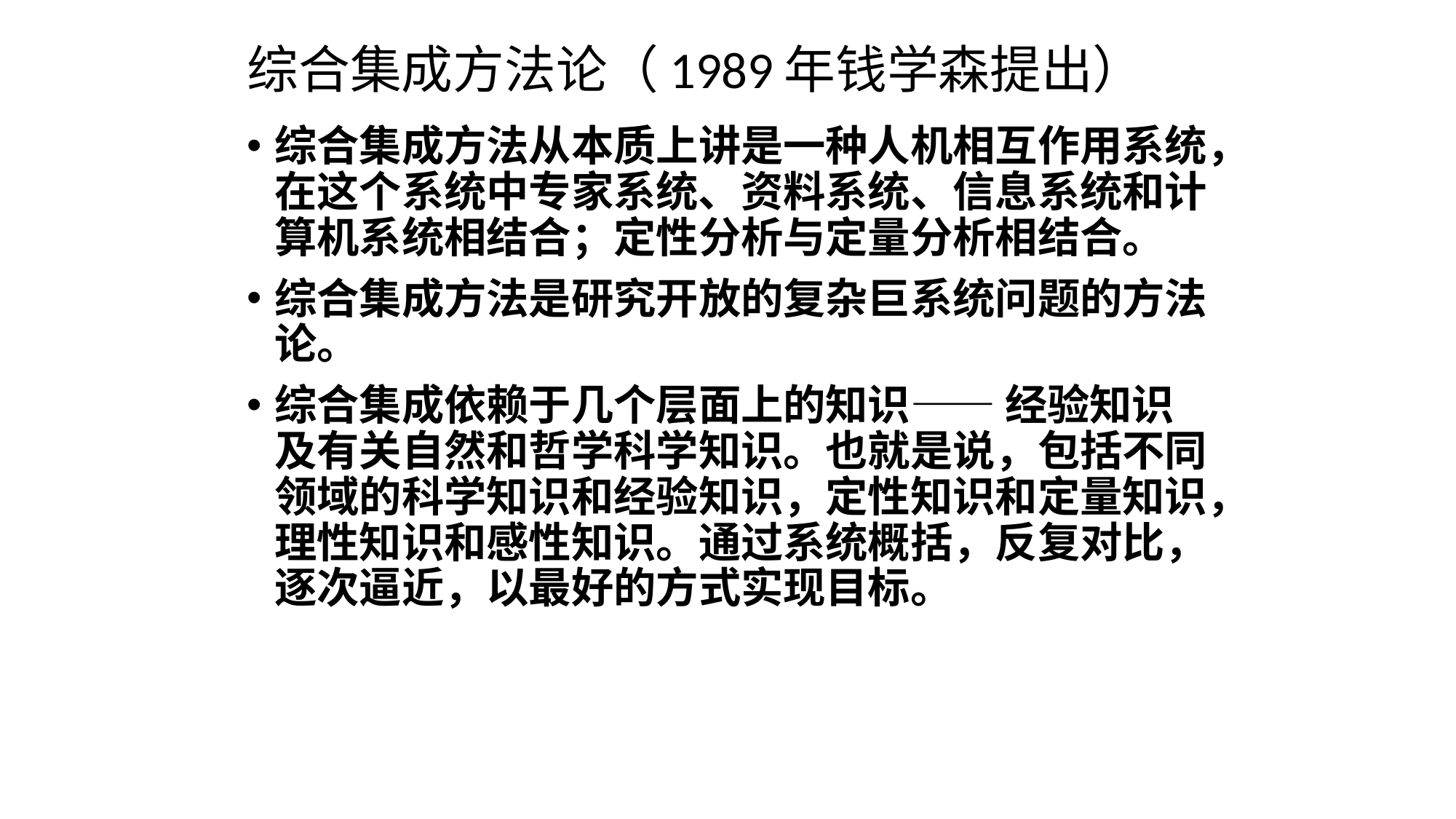

# 综合集成方法论（1989年钱学森提出）
综合集成方法从本质上讲是一种人机相互作用系统，在这个系统中专家系统、资料系统、信息系统和计算机系统相结合；定性分析与定量分析相结合。
综合集成方法是研究开放的复杂巨系统问题的方法论。
综合集成依赖于几个层面上的知识—— 经验知识及有关自然和哲学科学知识。也就是说，包括不同领域的科学知识和经验知识，定性知识和定量知识，理性知识和感性知识。通过系统概括，反复对比，逐次逼近，以最好的方式实现目标。